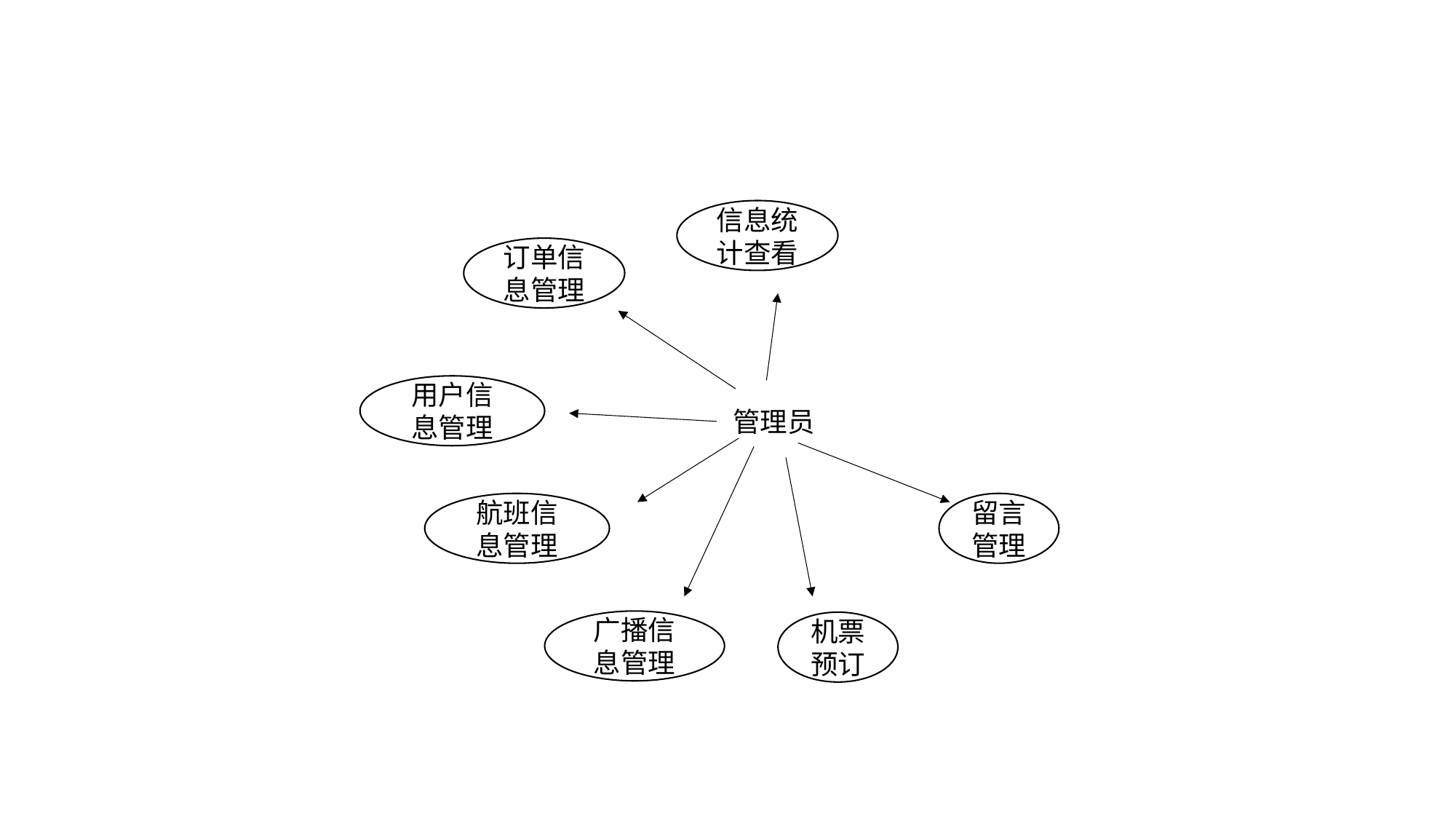

信息统计查看
订单信息管理
用户信息管理
管理员
航班信息管理
留言管理
广播信息管理
机票预订